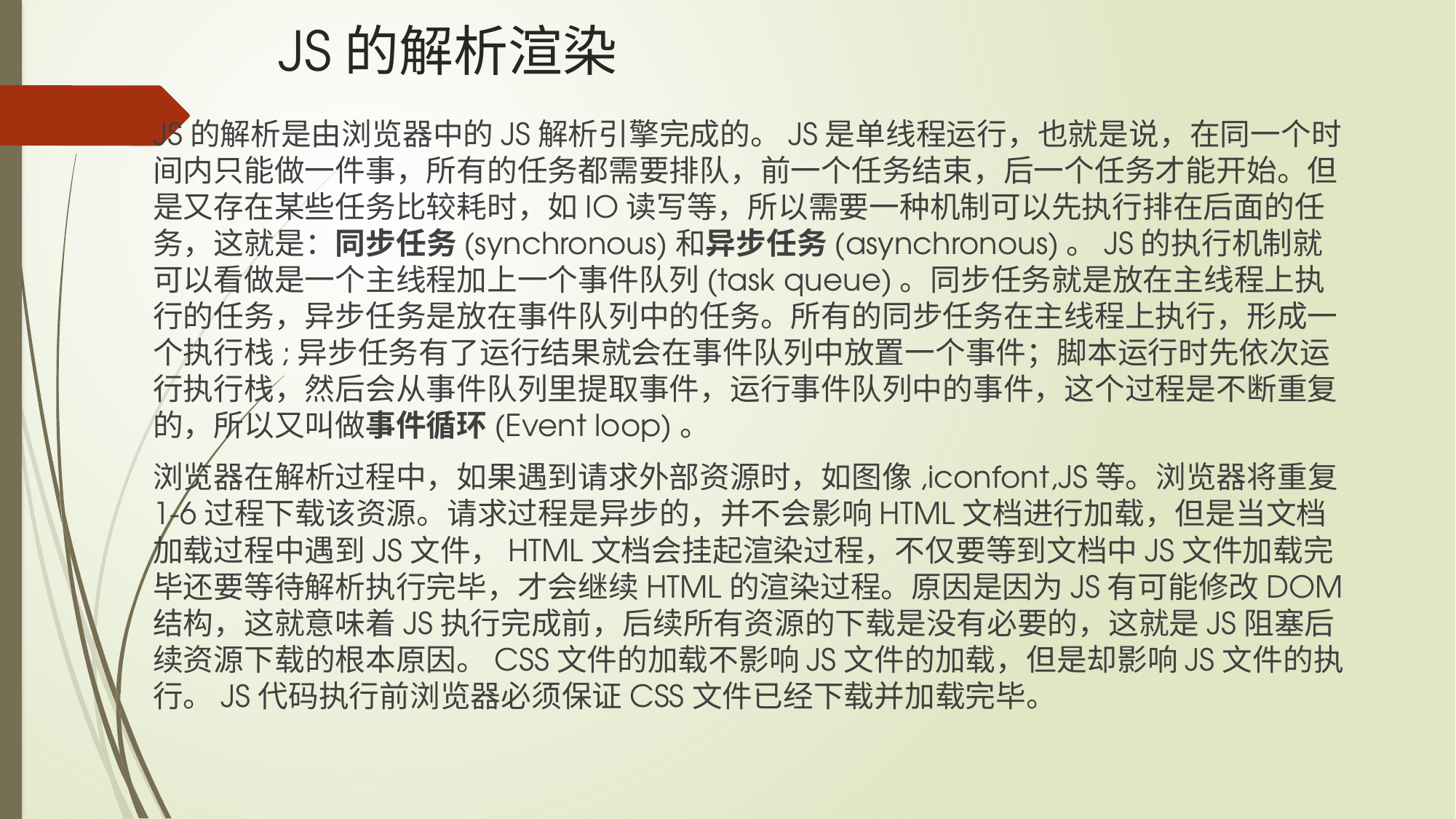

# JS的解析渲染
JS的解析是由浏览器中的JS解析引擎完成的。JS是单线程运行，也就是说，在同一个时间内只能做一件事，所有的任务都需要排队，前一个任务结束，后一个任务才能开始。但是又存在某些任务比较耗时，如IO读写等，所以需要一种机制可以先执行排在后面的任务，这就是：同步任务(synchronous)和异步任务(asynchronous)。JS的执行机制就可以看做是一个主线程加上一个事件队列(task queue)。同步任务就是放在主线程上执行的任务，异步任务是放在事件队列中的任务。所有的同步任务在主线程上执行，形成一个执行栈;异步任务有了运行结果就会在事件队列中放置一个事件；脚本运行时先依次运行执行栈，然后会从事件队列里提取事件，运行事件队列中的事件，这个过程是不断重复的，所以又叫做事件循环(Event loop)。
浏览器在解析过程中，如果遇到请求外部资源时，如图像,iconfont,JS等。浏览器将重复1-6过程下载该资源。请求过程是异步的，并不会影响HTML文档进行加载，但是当文档加载过程中遇到JS文件，HTML文档会挂起渲染过程，不仅要等到文档中JS文件加载完毕还要等待解析执行完毕，才会继续HTML的渲染过程。原因是因为JS有可能修改DOM结构，这就意味着JS执行完成前，后续所有资源的下载是没有必要的，这就是JS阻塞后续资源下载的根本原因。CSS文件的加载不影响JS文件的加载，但是却影响JS文件的执行。JS代码执行前浏览器必须保证CSS文件已经下载并加载完毕。